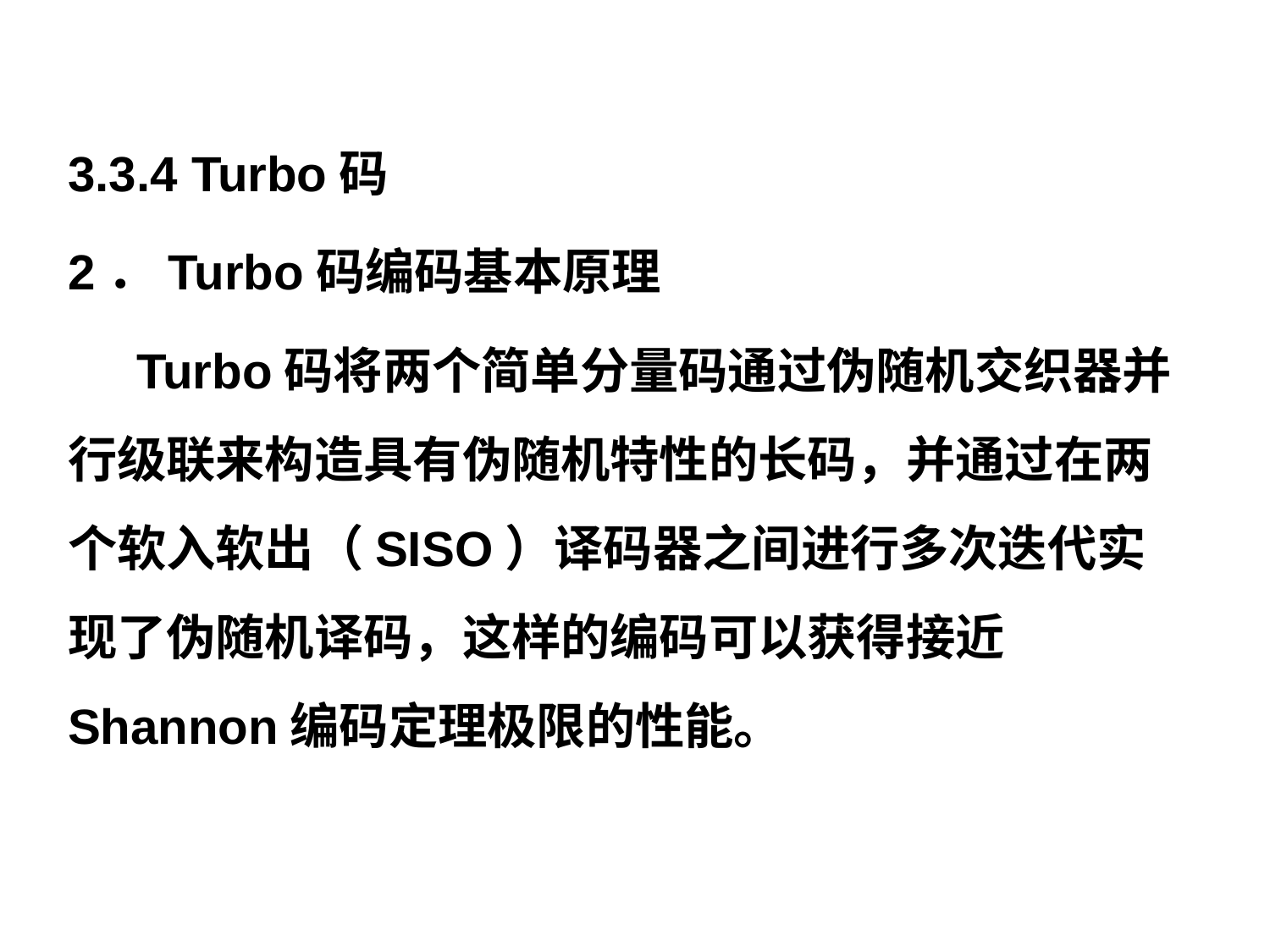

3.3.4 Turbo码
2．Turbo码编码基本原理
     Turbo码将两个简单分量码通过伪随机交织器并行级联来构造具有伪随机特性的长码，并通过在两个软入软出（SISO）译码器之间进行多次迭代实现了伪随机译码，这样的编码可以获得接近Shannon编码定理极限的性能。